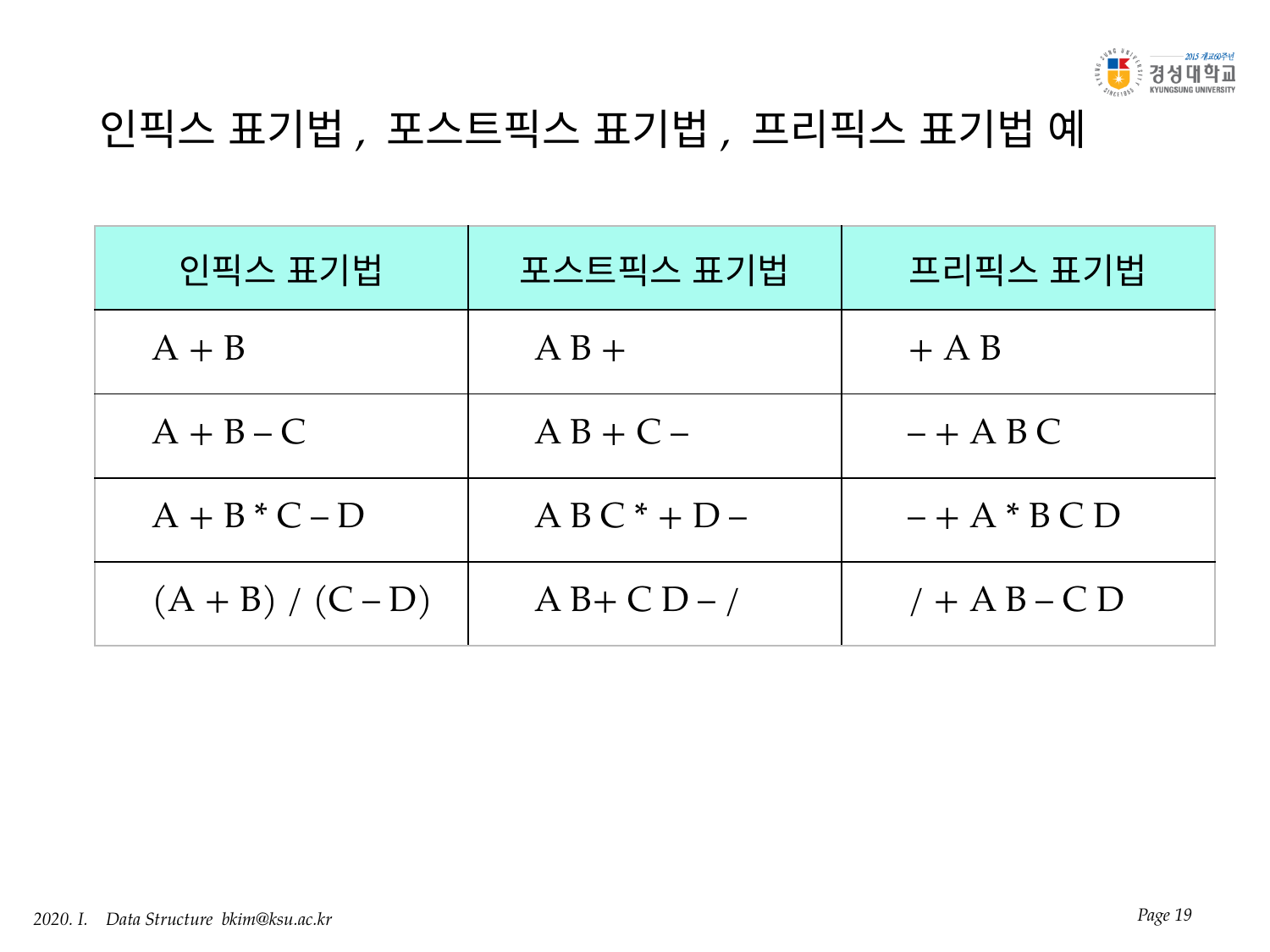

인픽스 표기법, 포스트픽스 표기법, 프리픽스 표기법 예
| 인픽스 표기법 | 포스트픽스 표기법 | 프리픽스 표기법 |
| --- | --- | --- |
| A + B | A B + | + A B |
| A + B – C | A B + C – | – + A B C |
| A + B \* C – D | A B C \* + D – | – + A \* B C D |
| (A + B) / (C – D) | A B+ C D – / | / + A B – C D |
Page 19